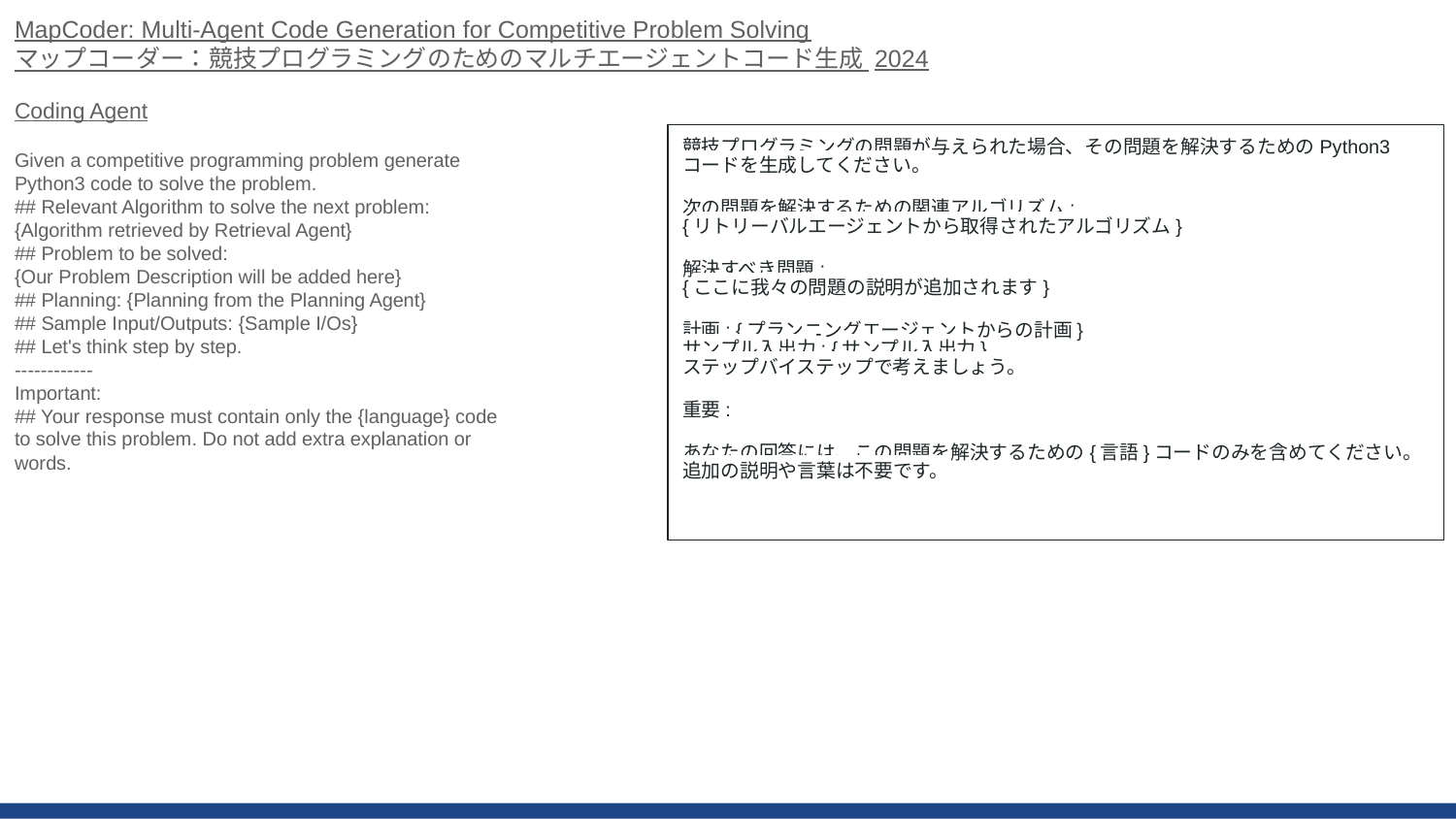

MapCoder: Multi-Agent Code Generation for Competitive Problem Solving
マップコーダー：競技プログラミングのためのマルチエージェントコード生成 2024
Coding Agent
Given a competitive programming problem generate
Python3 code to solve the problem.
## Relevant Algorithm to solve the next problem:
{Algorithm retrieved by Retrieval Agent}
## Problem to be solved:
{Our Problem Description will be added here}
## Planning: {Planning from the Planning Agent}
## Sample Input/Outputs: {Sample I/Os}
## Let's think step by step.
------------
Important:
## Your response must contain only the {language} code
to solve this problem. Do not add extra explanation or
words.

競技プログラミングの問題が与えられた場合、その問題を解決するためのPython3コードを生成してください。
次の問題を解決するための関連アルゴリズム:
{リトリーバルエージェントから取得されたアルゴリズム}
解決すべき問題:
{ここに我々の問題の説明が追加されます}
計画: {プランニングエージェントからの計画}
サンプル入出力: {サンプル入出力}
ステップバイステップで考えましょう。
重要:
あなたの回答には、この問題を解決するための{言語}コードのみを含めてください。追加の説明や言葉は不要です。